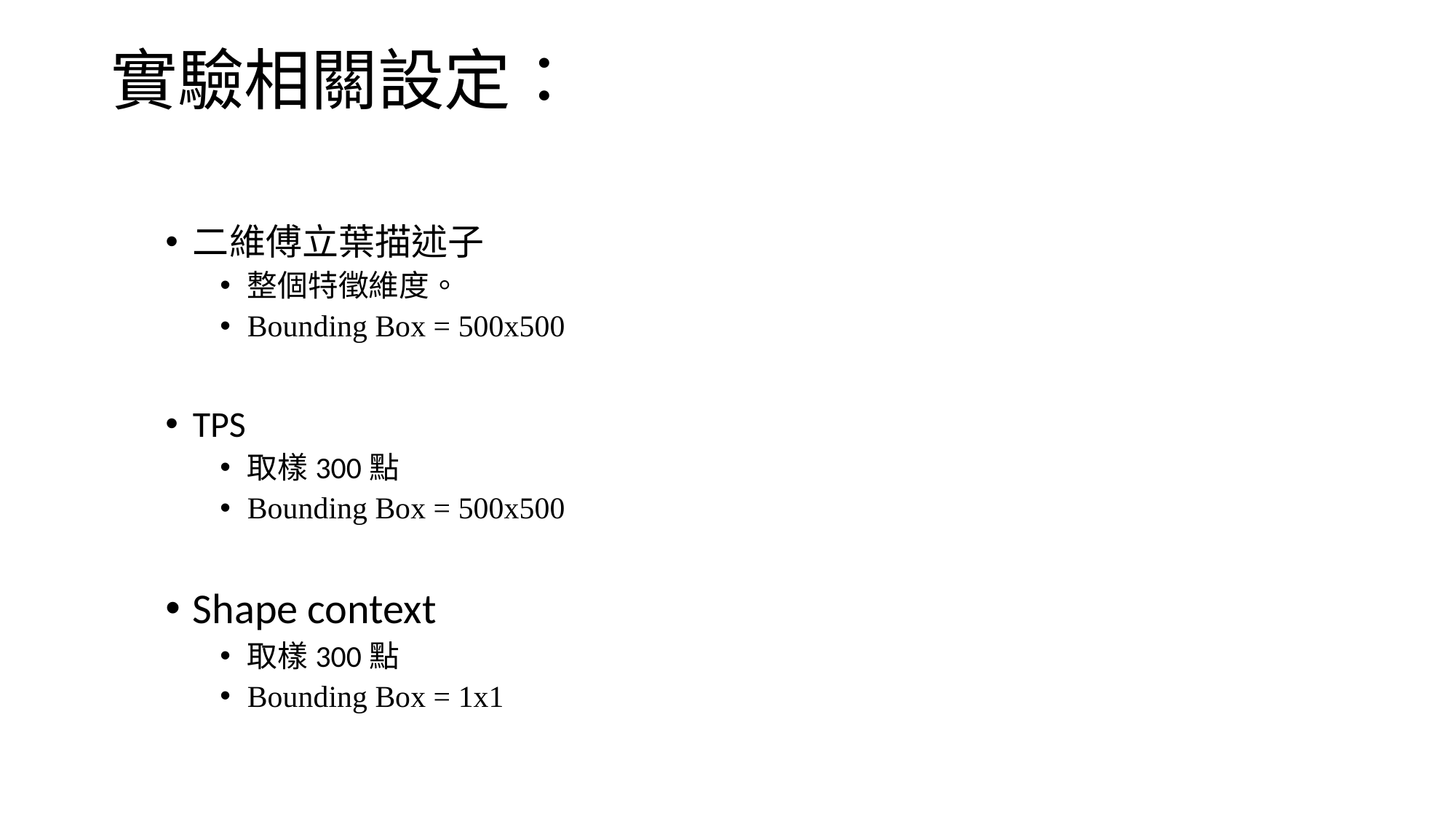

# 實驗相關設定：
二維傅立葉描述子
整個特徵維度。
Bounding Box = 500x500

TPS
取樣300點
Bounding Box = 500x500

Shape context
取樣300點
Bounding Box = 1x1